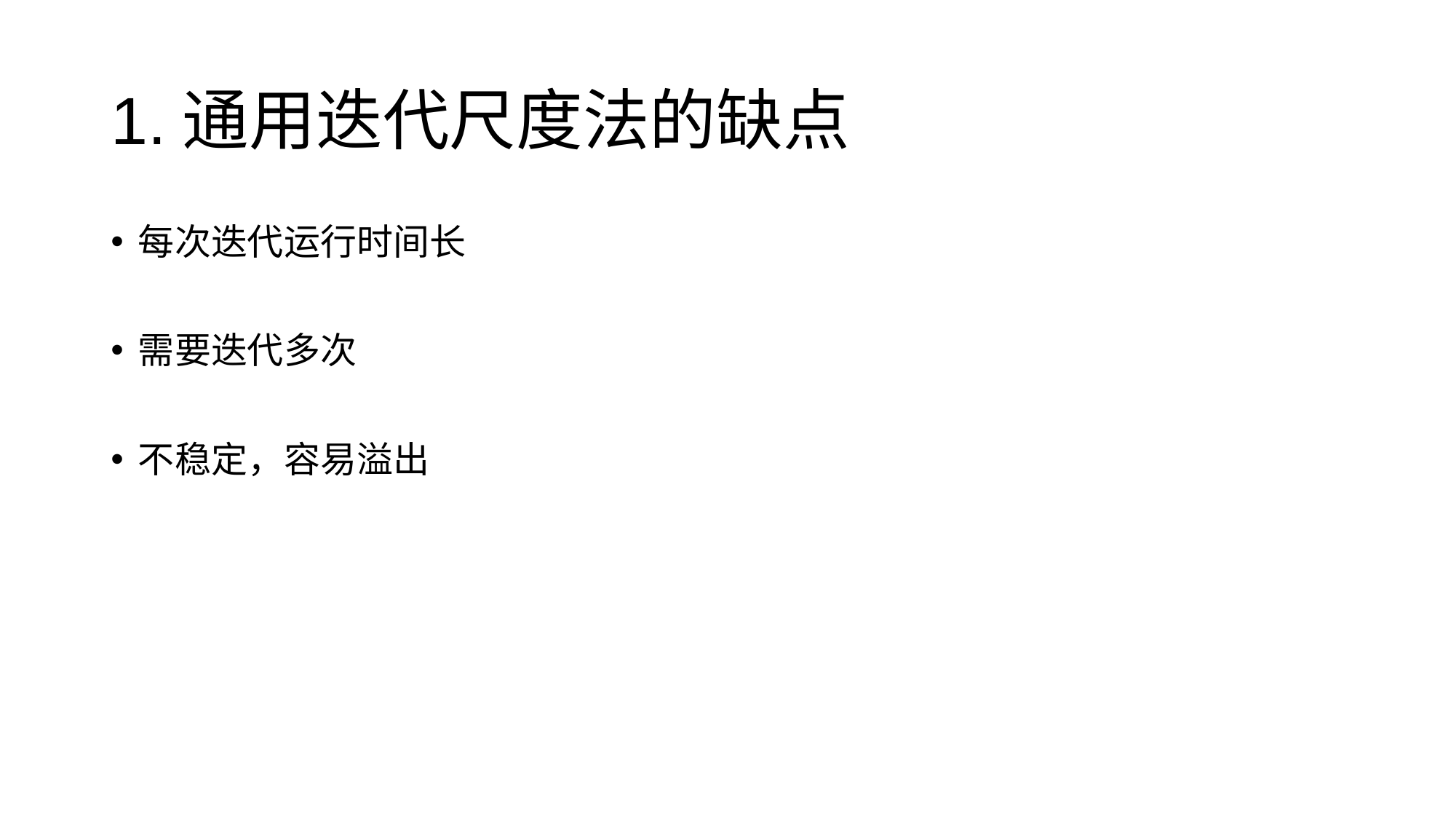

# 1.通用迭代尺度法的缺点
每次迭代运行时间长

需要迭代多次

不稳定，容易溢出